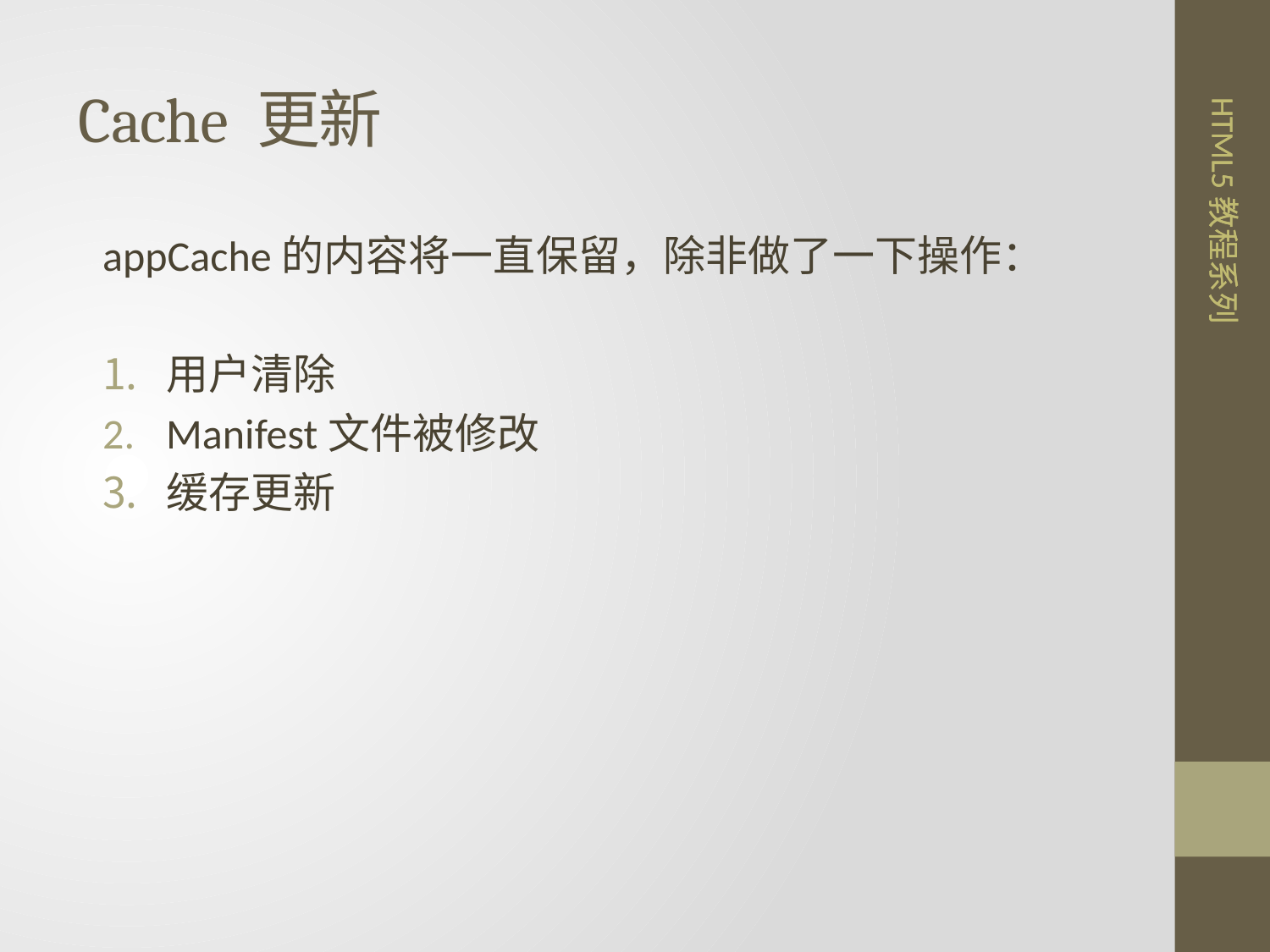

# Cache 更新
appCache的内容将一直保留，除非做了一下操作：

用户清除
Manifest文件被修改
缓存更新